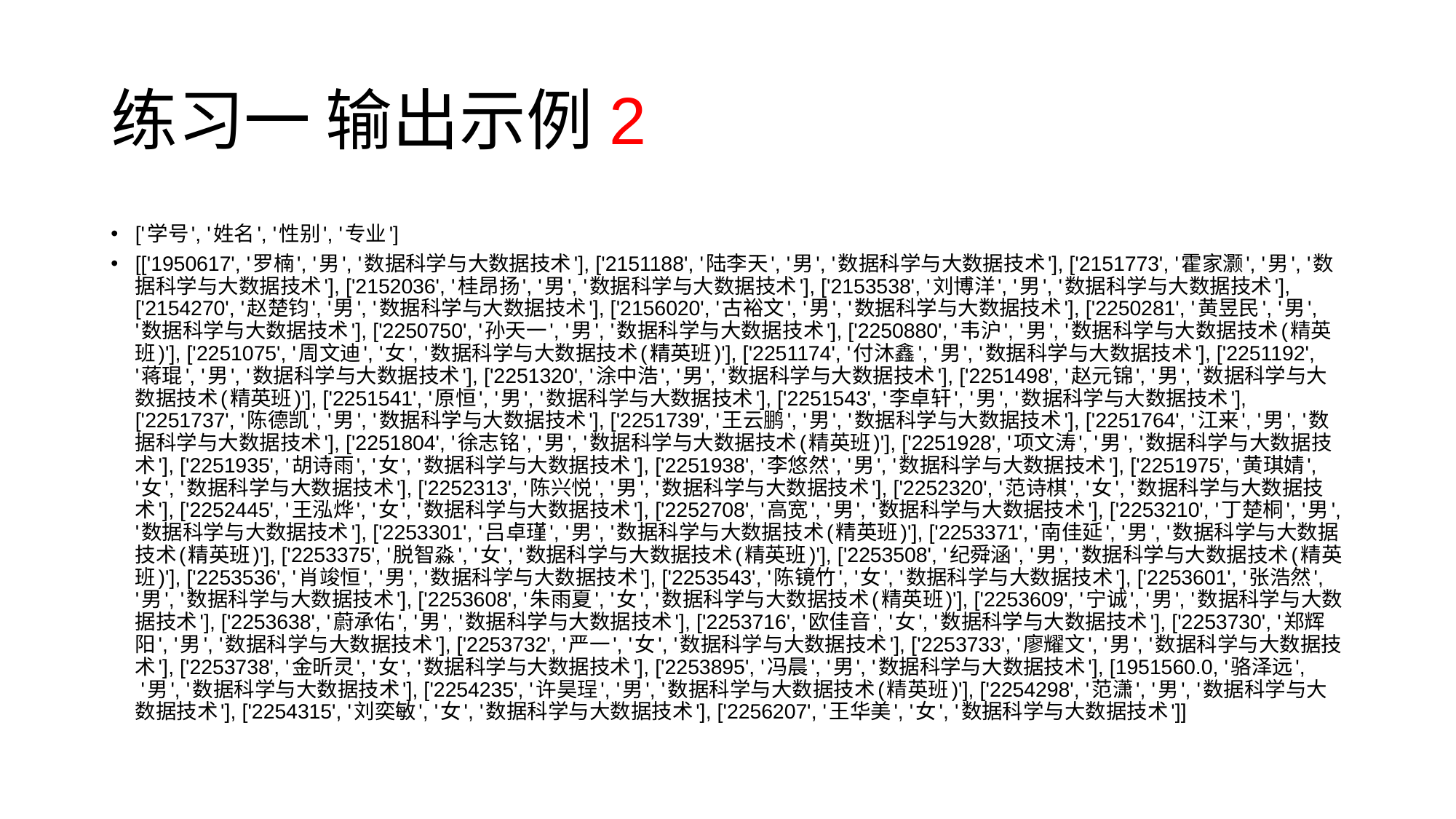

# 练习一 输出示例2
['学号', '姓名', '性别', '专业']
[['1950617', '罗楠', '男', '数据科学与大数据技术'], ['2151188', '陆李天', '男', '数据科学与大数据技术'], ['2151773', '霍家灏', '男', '数据科学与大数据技术'], ['2152036', '桂昂扬', '男', '数据科学与大数据技术'], ['2153538', '刘博洋', '男', '数据科学与大数据技术'], ['2154270', '赵楚钧', '男', '数据科学与大数据技术'], ['2156020', '古裕文', '男', '数据科学与大数据技术'], ['2250281', '黄昱民', '男', '数据科学与大数据技术'], ['2250750', '孙天一', '男', '数据科学与大数据技术'], ['2250880', '韦沪', '男', '数据科学与大数据技术(精英班)'], ['2251075', '周文迪', '女', '数据科学与大数据技术(精英班)'], ['2251174', '付沐鑫', '男', '数据科学与大数据技术'], ['2251192', '蒋琨', '男', '数据科学与大数据技术'], ['2251320', '涂中浩', '男', '数据科学与大数据技术'], ['2251498', '赵元锦', '男', '数据科学与大数据技术(精英班)'], ['2251541', '原恒', '男', '数据科学与大数据技术'], ['2251543', '李卓轩', '男', '数据科学与大数据技术'], ['2251737', '陈德凯', '男', '数据科学与大数据技术'], ['2251739', '王云鹏', '男', '数据科学与大数据技术'], ['2251764', '江来', '男', '数据科学与大数据技术'], ['2251804', '徐志铭', '男', '数据科学与大数据技术(精英班)'], ['2251928', '项文涛', '男', '数据科学与大数据技术'], ['2251935', '胡诗雨', '女', '数据科学与大数据技术'], ['2251938', '李悠然', '男', '数据科学与大数据技术'], ['2251975', '黄琪婧', '女', '数据科学与大数据技术'], ['2252313', '陈兴悦', '男', '数据科学与大数据技术'], ['2252320', '范诗棋', '女', '数据科学与大数据技术'], ['2252445', '王泓烨', '女', '数据科学与大数据技术'], ['2252708', '高宽', '男', '数据科学与大数据技术'], ['2253210', '丁楚桐', '男', '数据科学与大数据技术'], ['2253301', '吕卓瑾', '男', '数据科学与大数据技术(精英班)'], ['2253371', '南佳延', '男', '数据科学与大数据技术(精英班)'], ['2253375', '脱智淼', '女', '数据科学与大数据技术(精英班)'], ['2253508', '纪舜涵', '男', '数据科学与大数据技术(精英班)'], ['2253536', '肖竣恒', '男', '数据科学与大数据技术'], ['2253543', '陈镜竹', '女', '数据科学与大数据技术'], ['2253601', '张浩然', '男', '数据科学与大数据技术'], ['2253608', '朱雨夏', '女', '数据科学与大数据技术(精英班)'], ['2253609', '宁诚', '男', '数据科学与大数据技术'], ['2253638', '蔚承佑', '男', '数据科学与大数据技术'], ['2253716', '欧佳音', '女', '数据科学与大数据技术'], ['2253730', '郑辉阳', '男', '数据科学与大数据技术'], ['2253732', '严一', '女', '数据科学与大数据技术'], ['2253733', '廖耀文', '男', '数据科学与大数据技术'], ['2253738', '金昕灵', '女', '数据科学与大数据技术'], ['2253895', '冯晨', '男', '数据科学与大数据技术'], [1951560.0, '骆泽远', '男', '数据科学与大数据技术'], ['2254235', '许昊珵', '男', '数据科学与大数据技术(精英班)'], ['2254298', '范潇', '男', '数据科学与大数据技术'], ['2254315', '刘奕敏', '女', '数据科学与大数据技术'], ['2256207', '王华美', '女', '数据科学与大数据技术']]